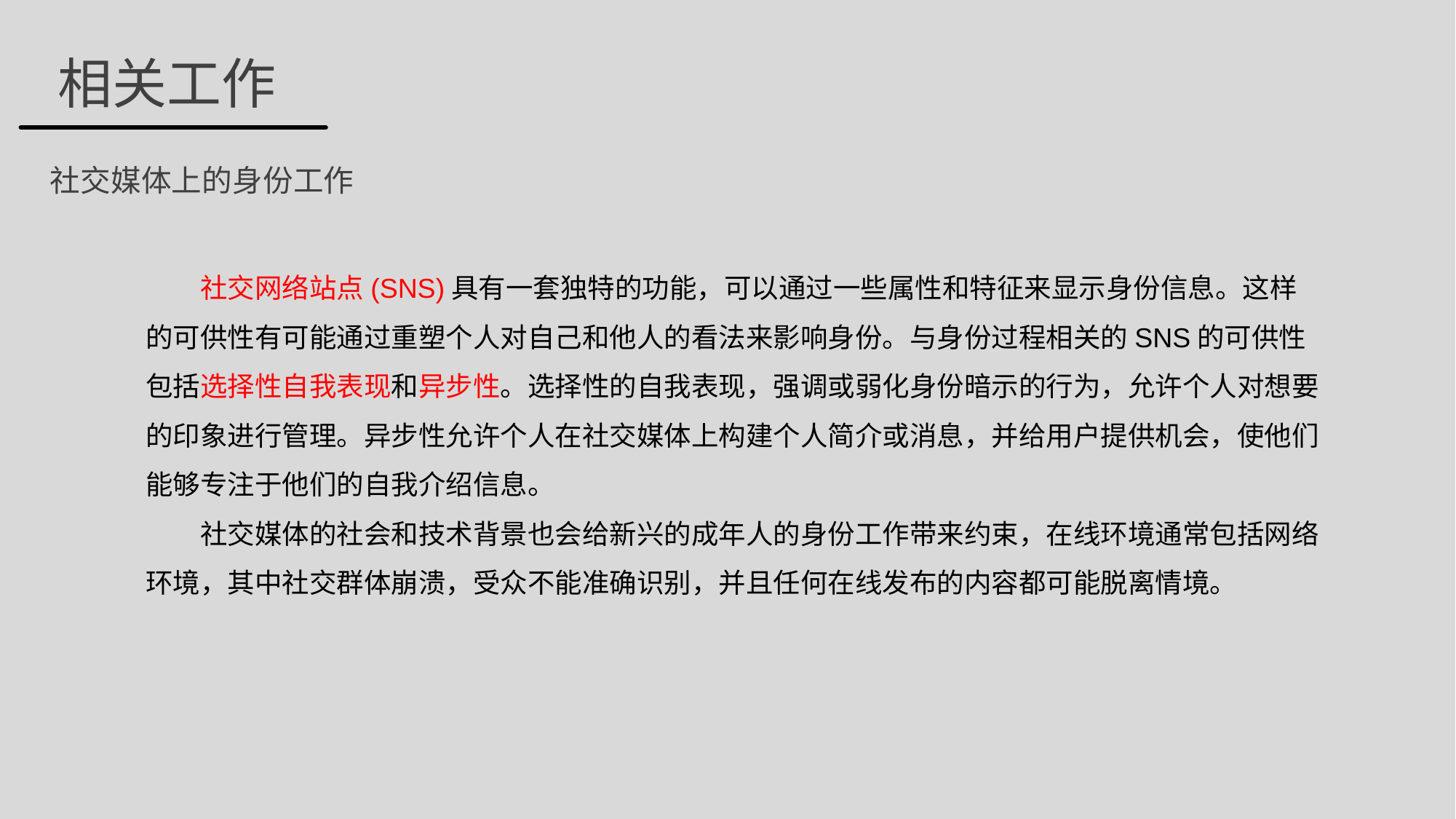

相关工作
社交媒体上的身份工作
　　社交网络站点(SNS)具有一套独特的功能，可以通过一些属性和特征来显示身份信息。这样的可供性有可能通过重塑个人对自己和他人的看法来影响身份。与身份过程相关的SNS的可供性包括选择性自我表现和异步性。选择性的自我表现，强调或弱化身份暗示的行为，允许个人对想要的印象进行管理。异步性允许个人在社交媒体上构建个人简介或消息，并给用户提供机会，使他们能够专注于他们的自我介绍信息。
　　社交媒体的社会和技术背景也会给新兴的成年人的身份工作带来约束，在线环境通常包括网络环境，其中社交群体崩溃，受众不能准确识别，并且任何在线发布的内容都可能脱离情境。